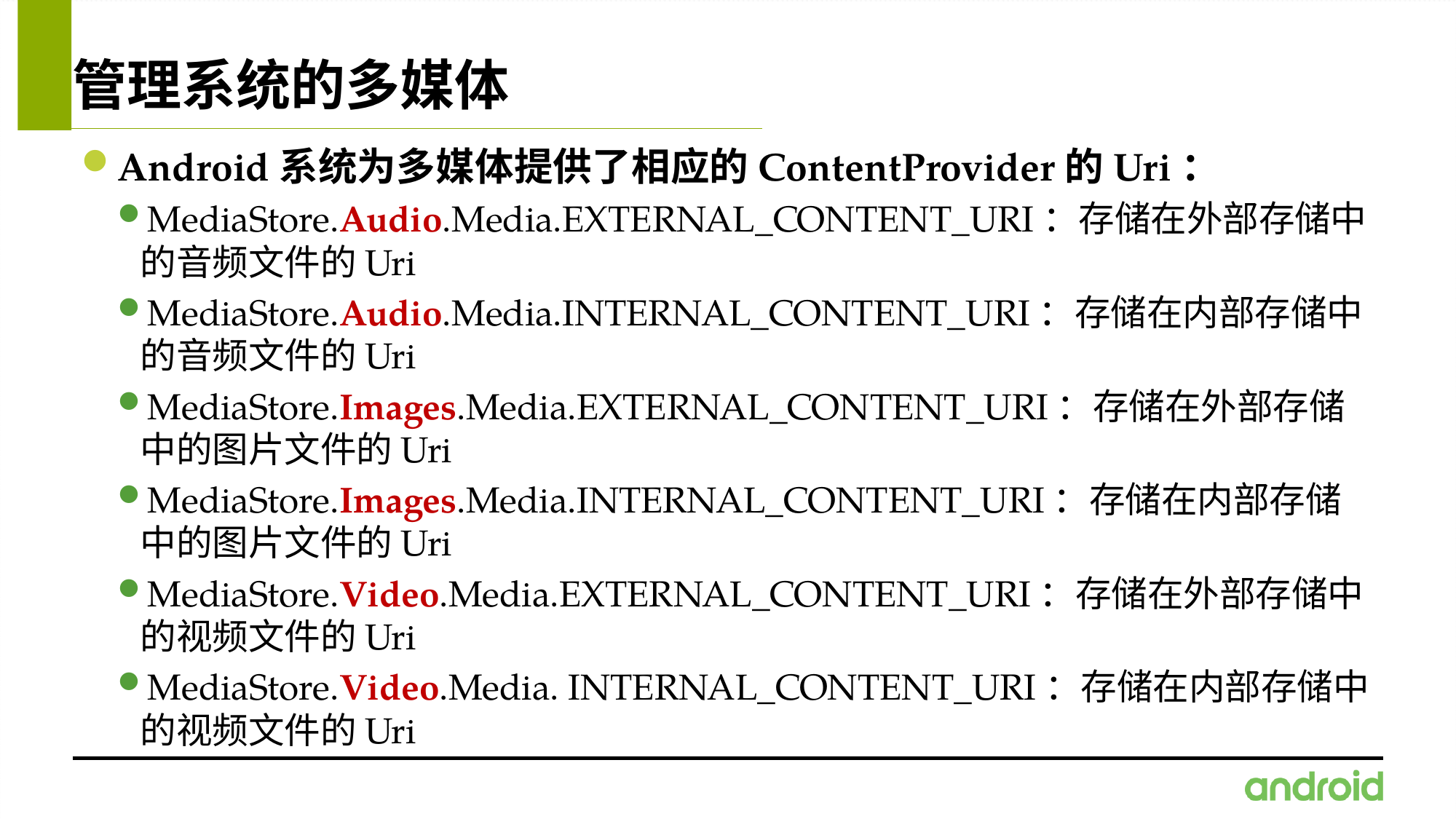

# 管理系统的多媒体
Android系统为多媒体提供了相应的ContentProvider的Uri：
MediaStore.Audio.Media.EXTERNAL_CONTENT_URI：存储在外部存储中的音频文件的Uri
MediaStore.Audio.Media.INTERNAL_CONTENT_URI：存储在内部存储中的音频文件的Uri
MediaStore.Images.Media.EXTERNAL_CONTENT_URI：存储在外部存储中的图片文件的Uri
MediaStore.Images.Media.INTERNAL_CONTENT_URI：存储在内部存储中的图片文件的Uri
MediaStore.Video.Media.EXTERNAL_CONTENT_URI：存储在外部存储中的视频文件的Uri
MediaStore.Video.Media. INTERNAL_CONTENT_URI：存储在内部存储中的视频文件的Uri